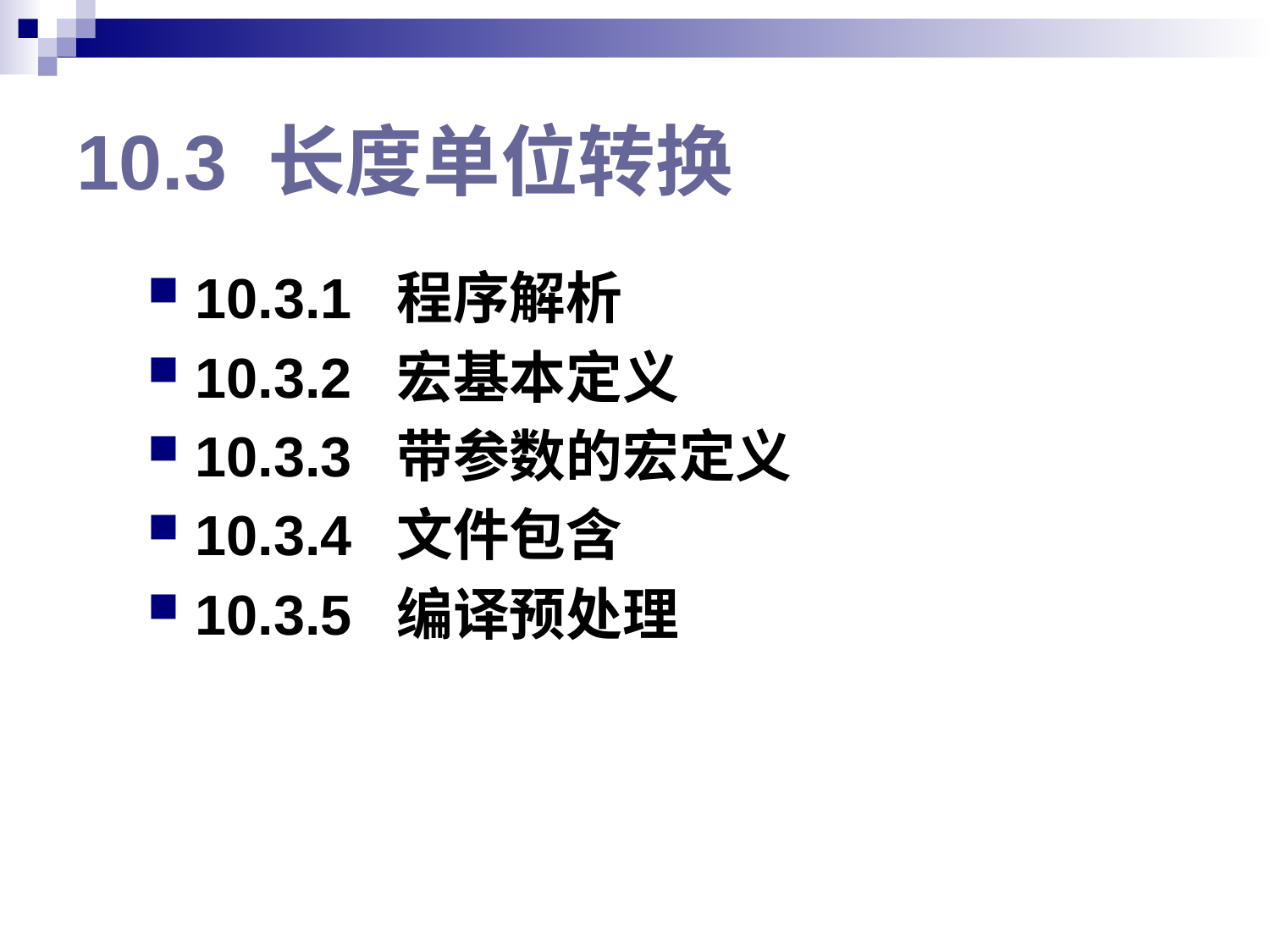

# 10.3 长度单位转换
10.3.1  程序解析
10.3.2  宏基本定义
10.3.3  带参数的宏定义
10.3.4  文件包含
10.3.5  编译预处理